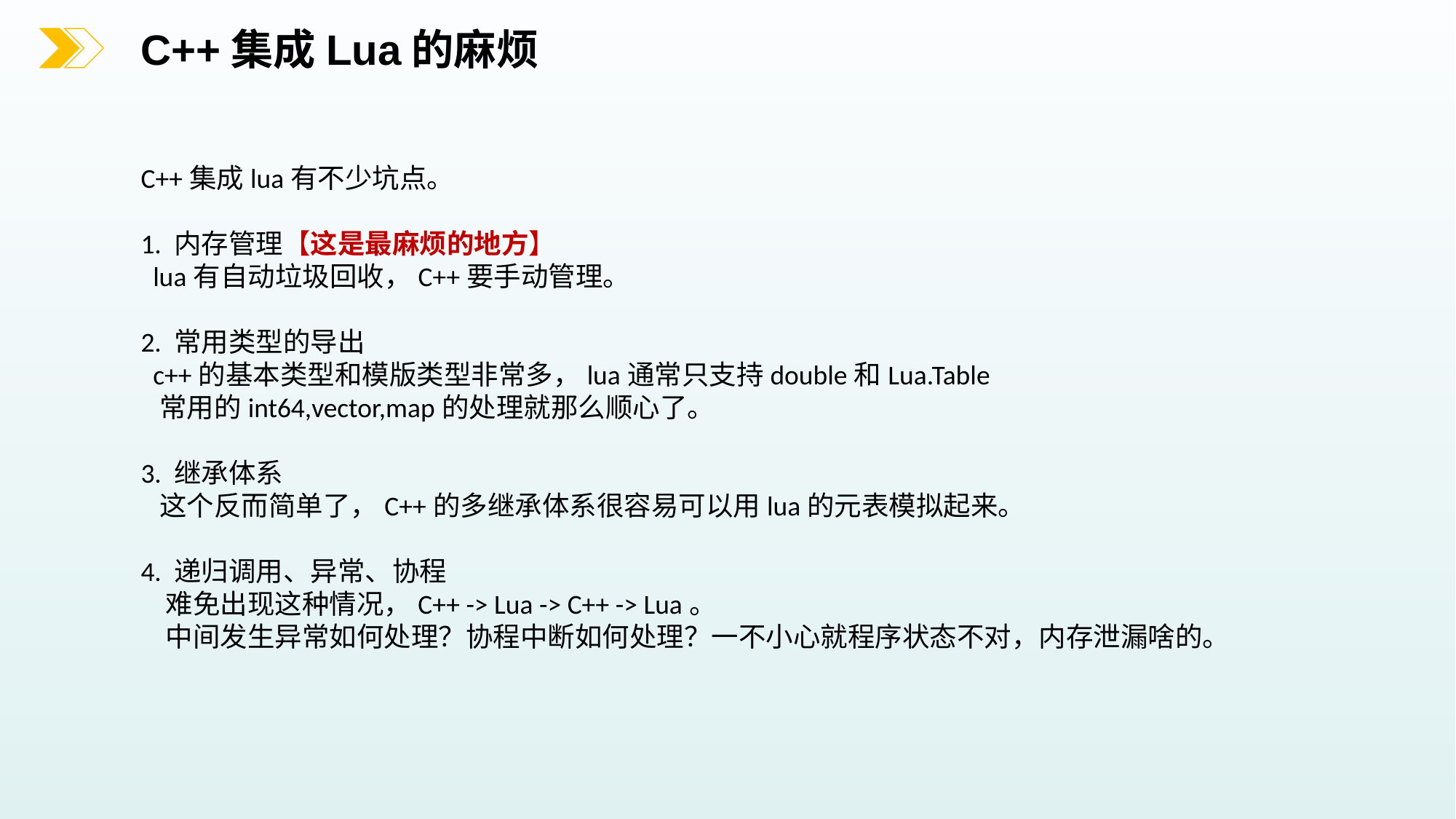

# C++集成Lua的麻烦
C++集成lua有不少坑点。

1. 内存管理【这是最麻烦的地方】
  lua有自动垃圾回收，C++要手动管理。

2. 常用类型的导出
  c++的基本类型和模版类型非常多，lua通常只支持double和Lua.Table
  常用的int64,vector,map的处理就那么顺心了。

3. 继承体系
  这个反而简单了，C++的多继承体系很容易可以用lua的元表模拟起来。

4. 递归调用、异常、协程
   难免出现这种情况，C++ -> Lua -> C++ -> Lua。
   中间发生异常如何处理？协程中断如何处理？一不小心就程序状态不对，内存泄漏啥的。